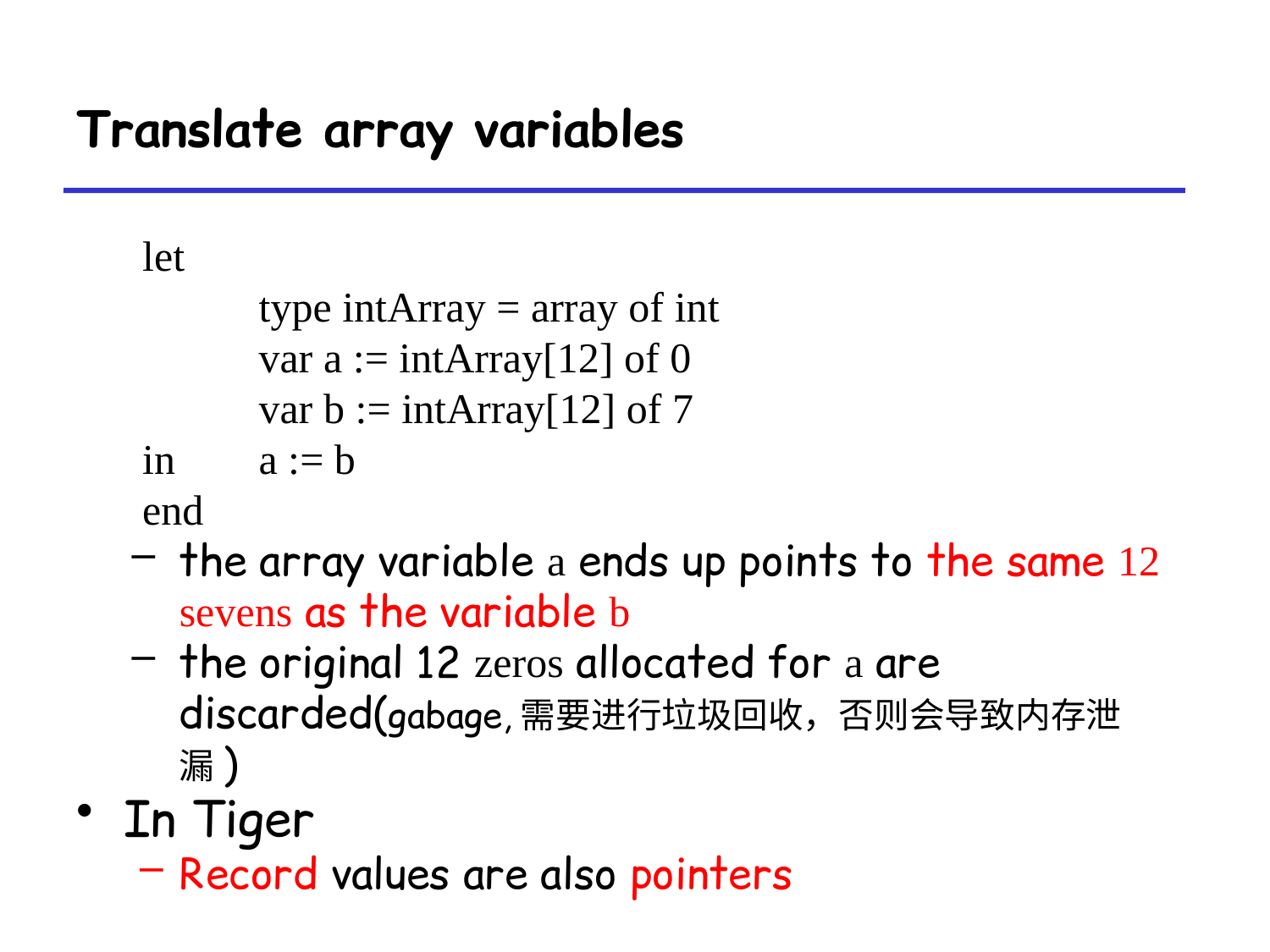

# Translate array variables
 let
	type intArray = array of int
	var a := intArray[12] of 0
	var b := intArray[12] of 7
 in	a := b
 end
the array variable a ends up points to the same 12 sevens as the variable b
the original 12 zeros allocated for a are discarded(gabage,需要进行垃圾回收，否则会导致内存泄漏)
In Tiger
Record values are also pointers

29